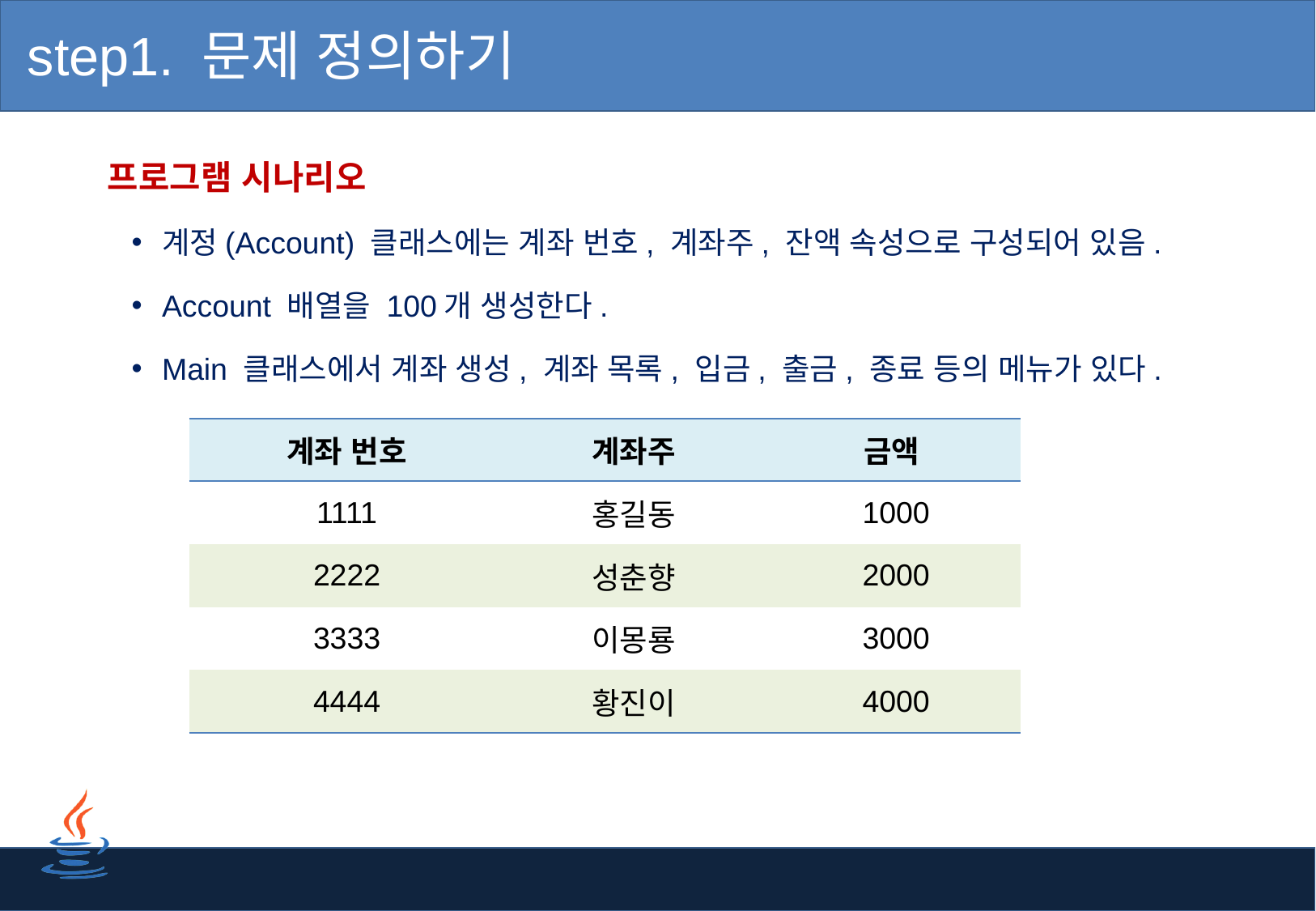

# step1. 문제 정의하기
   프로그램 시나리오
계정(Account) 클래스에는 계좌 번호, 계좌주, 잔액 속성으로 구성되어 있음.
Account 배열을 100개 생성한다.
Main 클래스에서 계좌 생성, 계좌 목록, 입금, 출금, 종료 등의 메뉴가 있다.
| 계좌 번호 | 계좌주 | 금액 |
| --- | --- | --- |
| 1111 | 홍길동 | 1000 |
| 2222 | 성춘향 | 2000 |
| 3333 | 이몽룡 | 3000 |
| 4444 | 황진이 | 4000 |
3